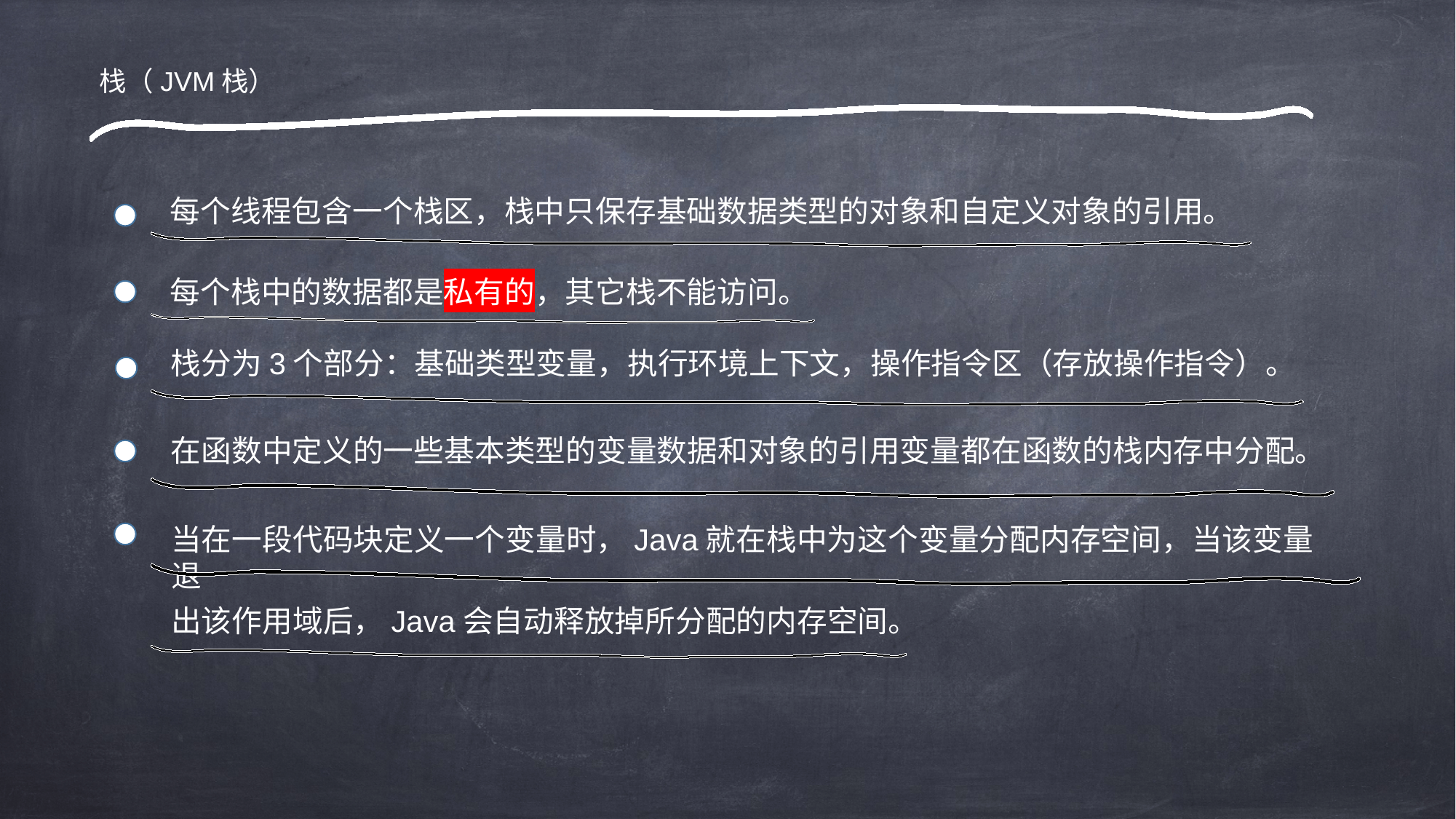

栈（JVM栈）

每个线程包含一个栈区，栈中只保存基础数据类型的对象和自定义对象的引用。

每个栈中的数据都是私有的，其它栈不能访问。

栈分为3个部分：基础类型变量，执行环境上下文，操作指令区（存放操作指令）。

在函数中定义的一些基本类型的变量数据和对象的引用变量都在函数的栈内存中分配。

当在一段代码块定义一个变量时，Java就在栈中为这个变量分配内存空间，当该变量退

出该作用域后，Java会自动释放掉所分配的内存空间。